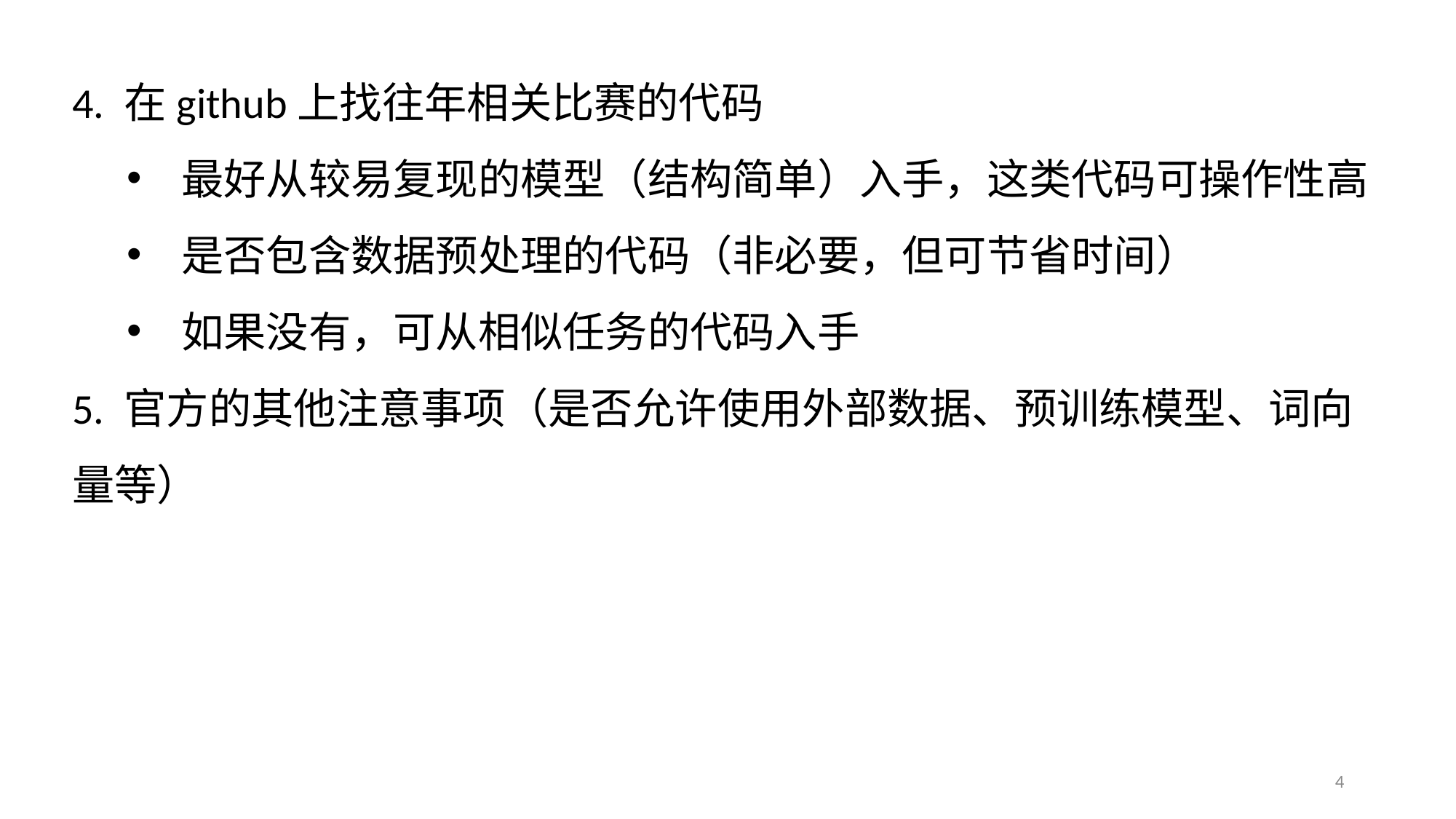

4. 在github上找往年相关比赛的代码
最好从较易复现的模型（结构简单）入手，这类代码可操作性高
是否包含数据预处理的代码（非必要，但可节省时间）
如果没有，可从相似任务的代码入手
5. 官方的其他注意事项（是否允许使用外部数据、预训练模型、词向量等）

4